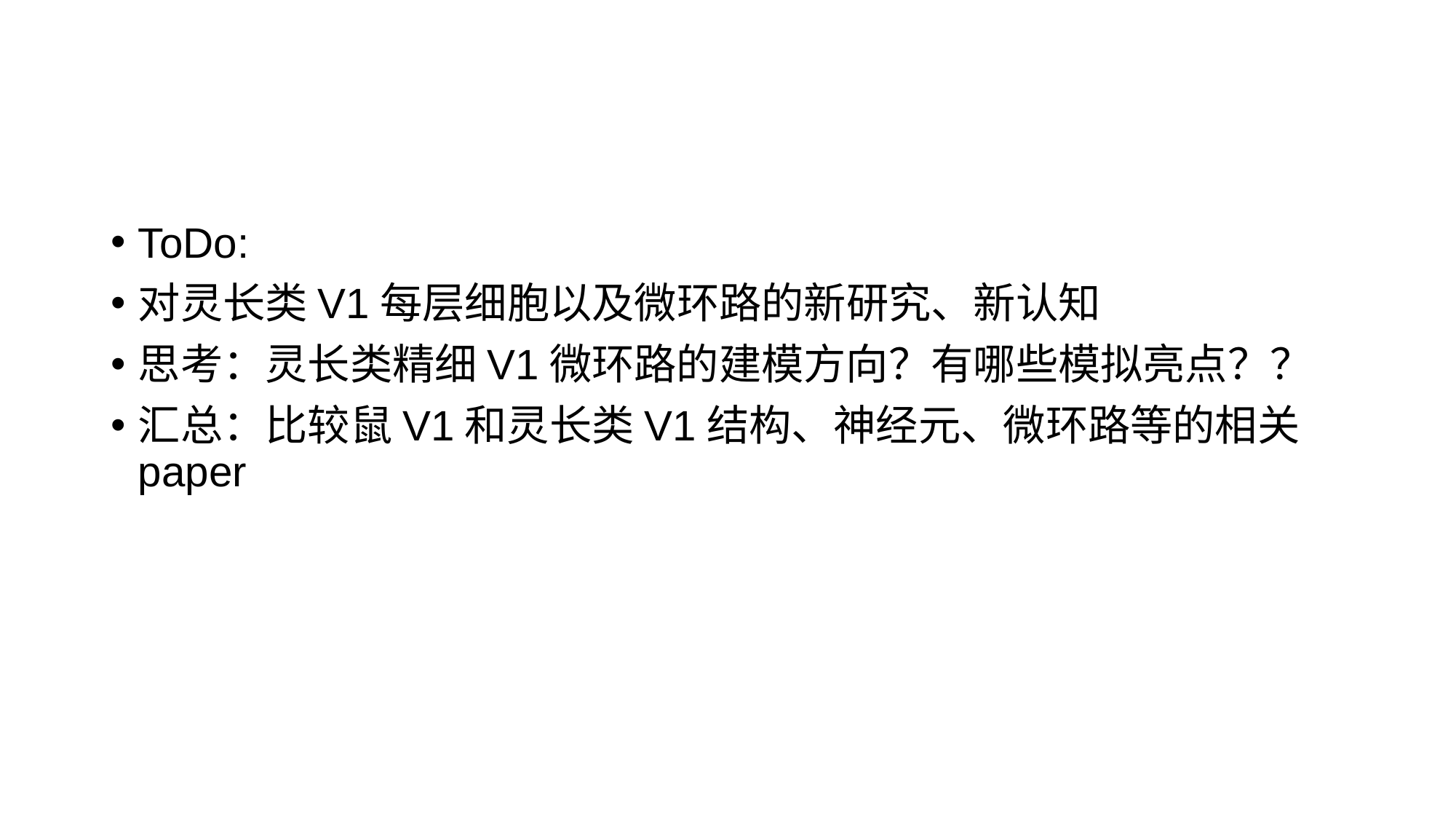

ToDo:
对灵长类V1每层细胞以及微环路的新研究、新认知
思考：灵长类精细V1微环路的建模方向？有哪些模拟亮点？？
汇总：比较鼠V1和灵长类V1结构、神经元、微环路等的相关paper